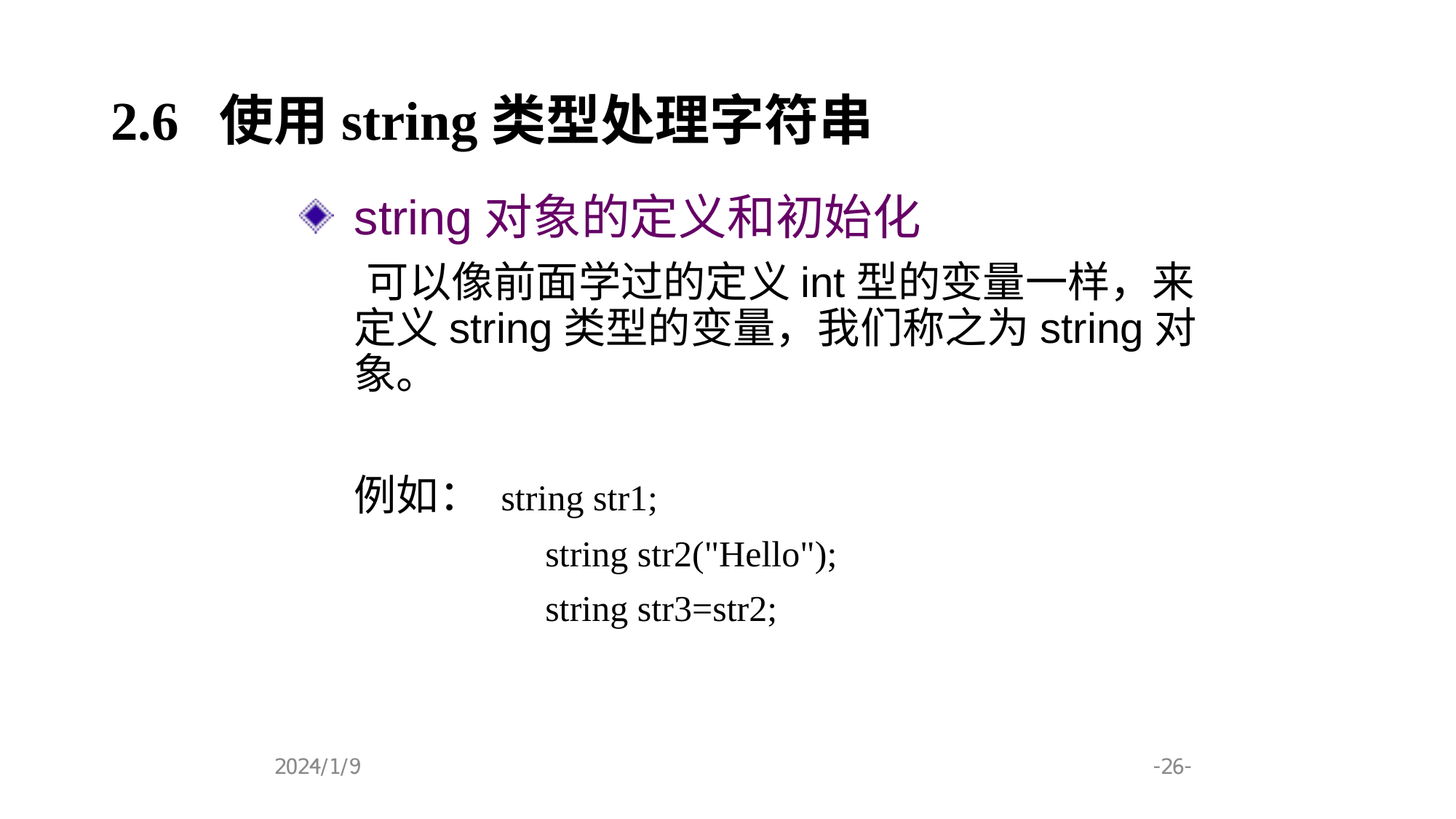

# 2.6  使用string类型处理字符串
string对象的定义和初始化
      可以像前面学过的定义int型的变量一样，来定义string类型的变量，我们称之为string对象。

	例如： string str1;
        	         string str2("Hello");
        	         string str3=str2;

2024/1/9
-26-